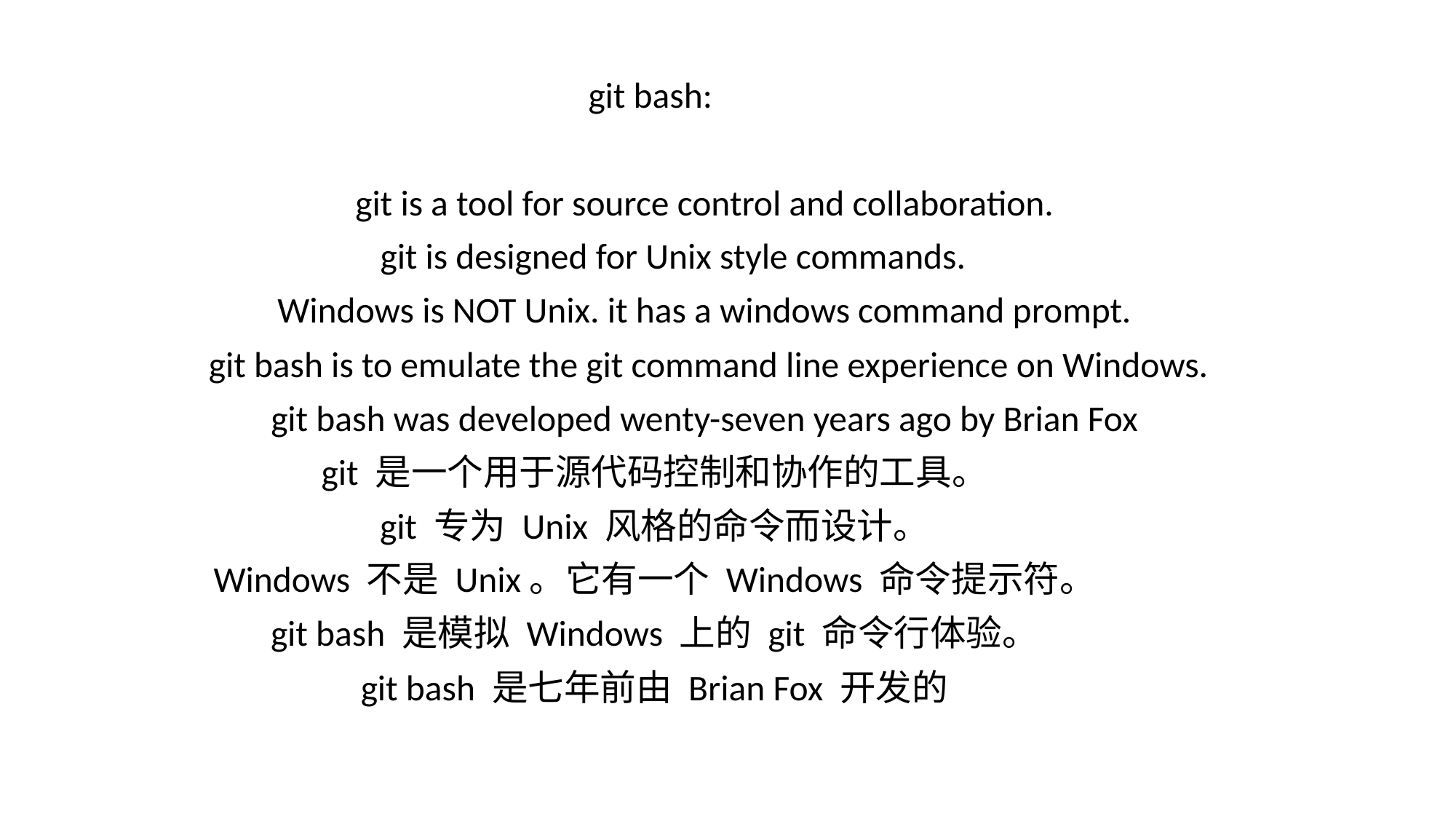

git bash:

	git is a tool for source control and collaboration.
	git is designed for Unix style commands.
	Windows is NOT Unix. it has a windows command prompt.
	git bash is to emulate the git command line experience on Windows.
	git bash was developed wenty-seven years ago by Brian Fox
git 是一个用于源代码控制和协作的工具。
git 专为 Unix 风格的命令而设计。
Windows 不是 Unix。它有一个 Windows 命令提示符。
git bash 是模拟 Windows 上的 git 命令行体验。
git bash 是七年前由 Brian Fox 开发的